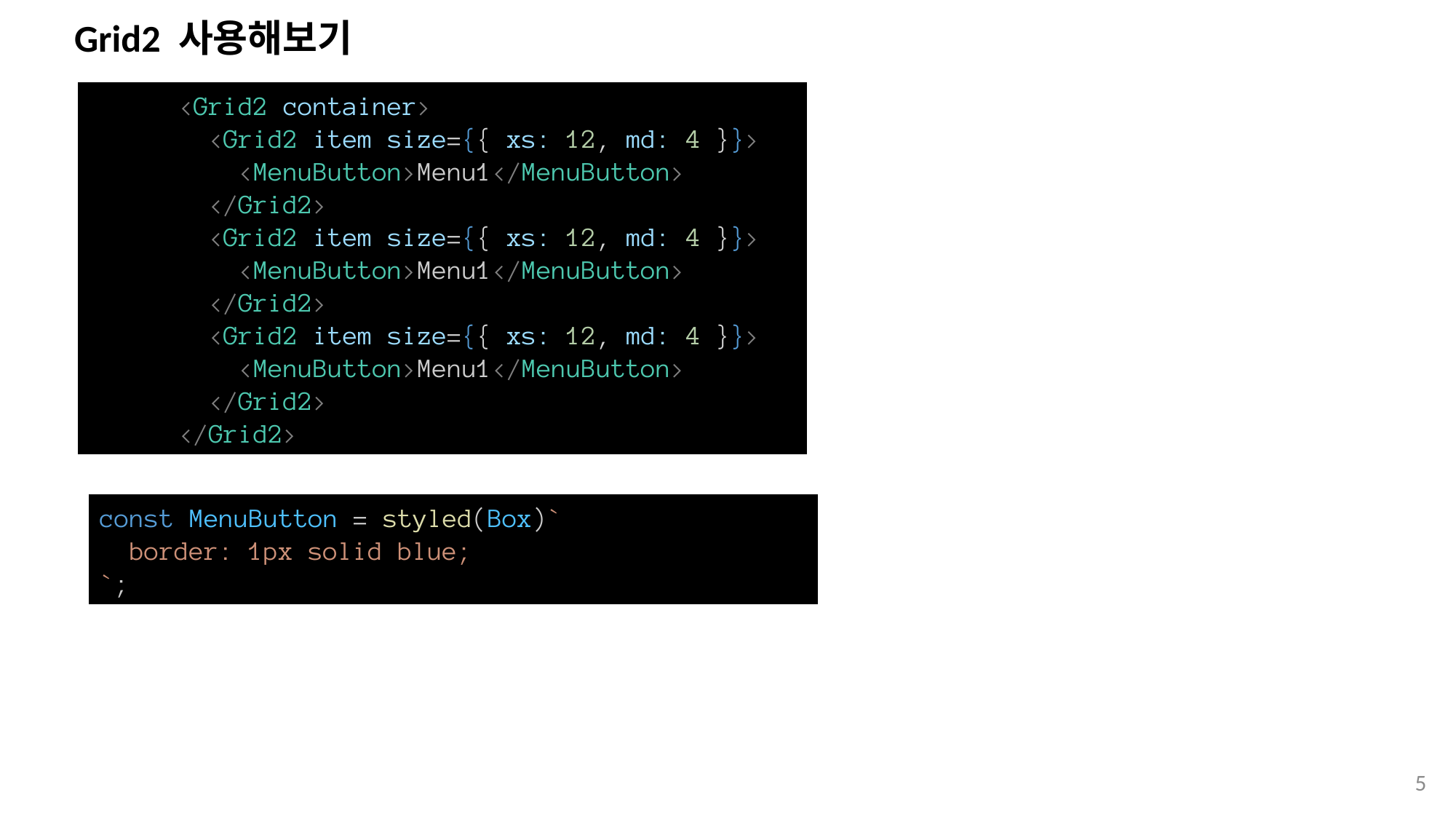

# Grid2 사용해보기
      <Grid2 container>
        <Grid2 item size={{ xs: 12, md: 4 }}>
          <MenuButton>Menu1</MenuButton>
        </Grid2>
        <Grid2 item size={{ xs: 12, md: 4 }}>
          <MenuButton>Menu1</MenuButton>
        </Grid2>
        <Grid2 item size={{ xs: 12, md: 4 }}>
          <MenuButton>Menu1</MenuButton>
        </Grid2>
      </Grid2>

const MenuButton = styled(Box)`
  border: 1px solid blue;
`;
5